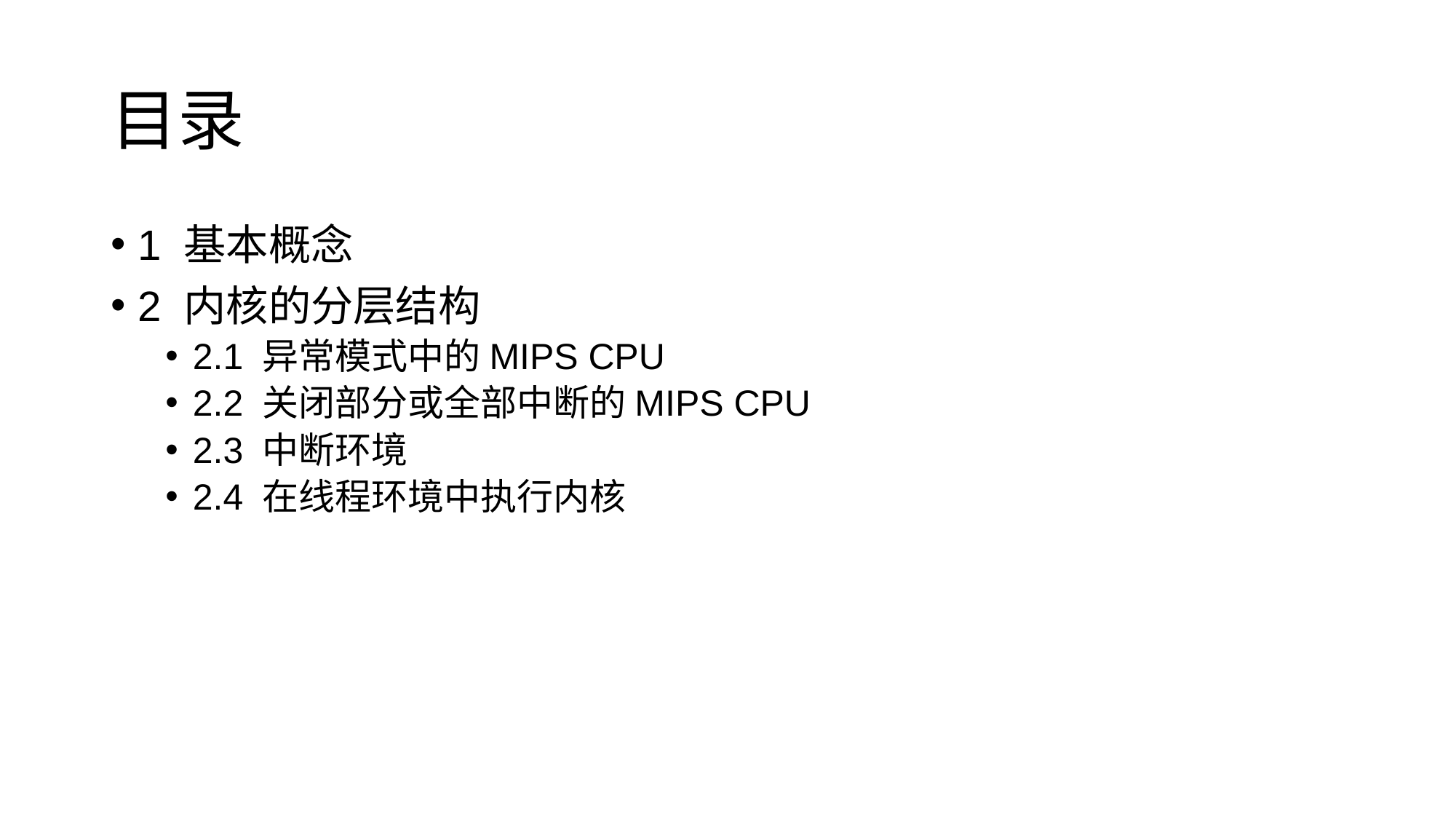

# 目录
1 基本概念
2 内核的分层结构
2.1 异常模式中的MIPS CPU
2.2 关闭部分或全部中断的MIPS CPU
2.3 中断环境
2.4 在线程环境中执行内核